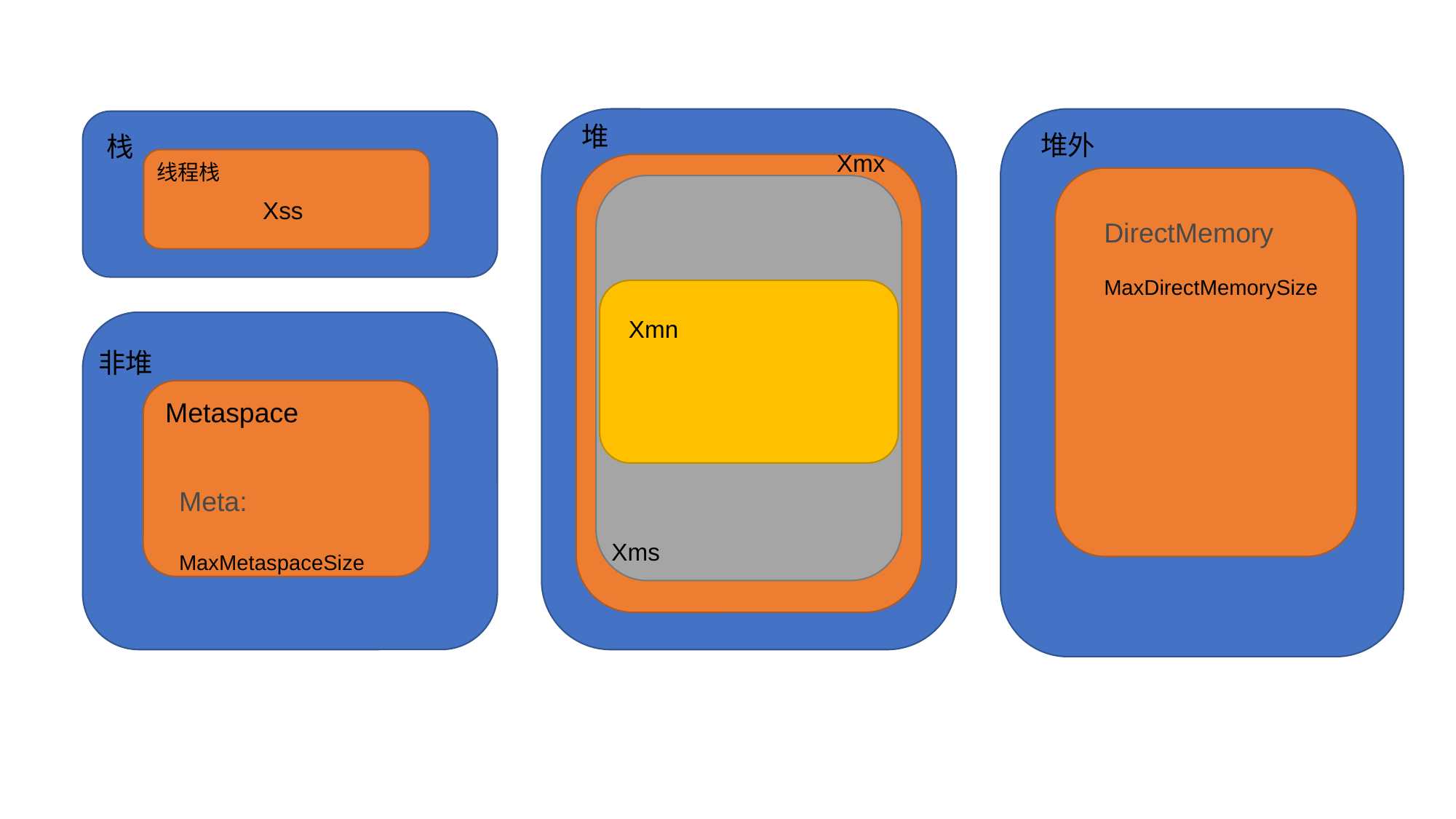

堆
Xmx

Xmn
Xms

堆外
栈

线程栈

Xss
DirectMemory

MaxDirectMemorySize

非堆

Metaspace
Meta:

MaxMetaspaceSize